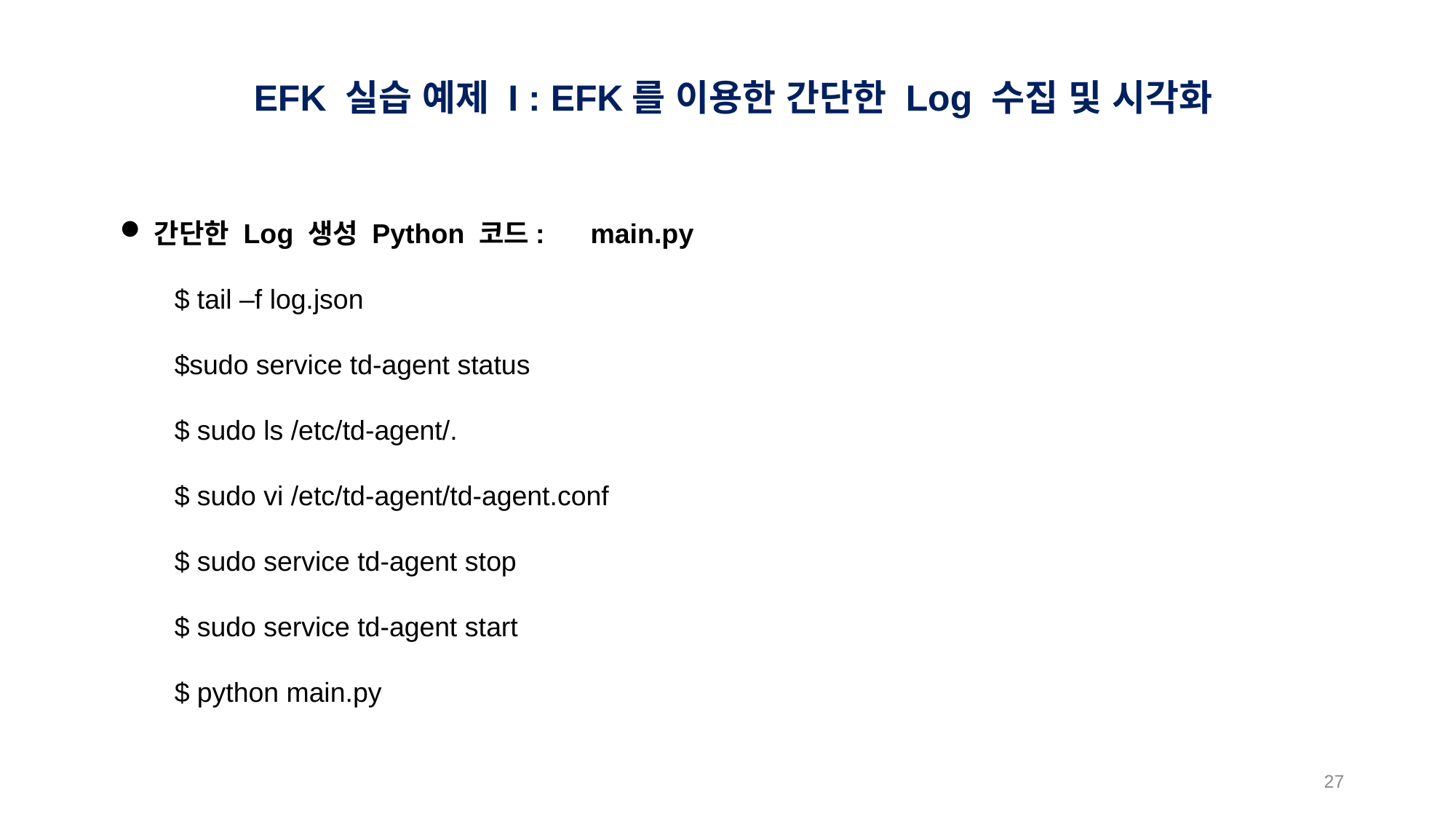

EFK 실습 예제 I : EFK를 이용한 간단한 Log 수집 및 시각화
간단한 Log 생성 Python 코드: 	main.py
$ tail –f log.json
$sudo service td-agent status
$ sudo ls /etc/td-agent/.
$ sudo vi /etc/td-agent/td-agent.conf
$ sudo service td-agent stop
$ sudo service td-agent start
$ python main.py
27